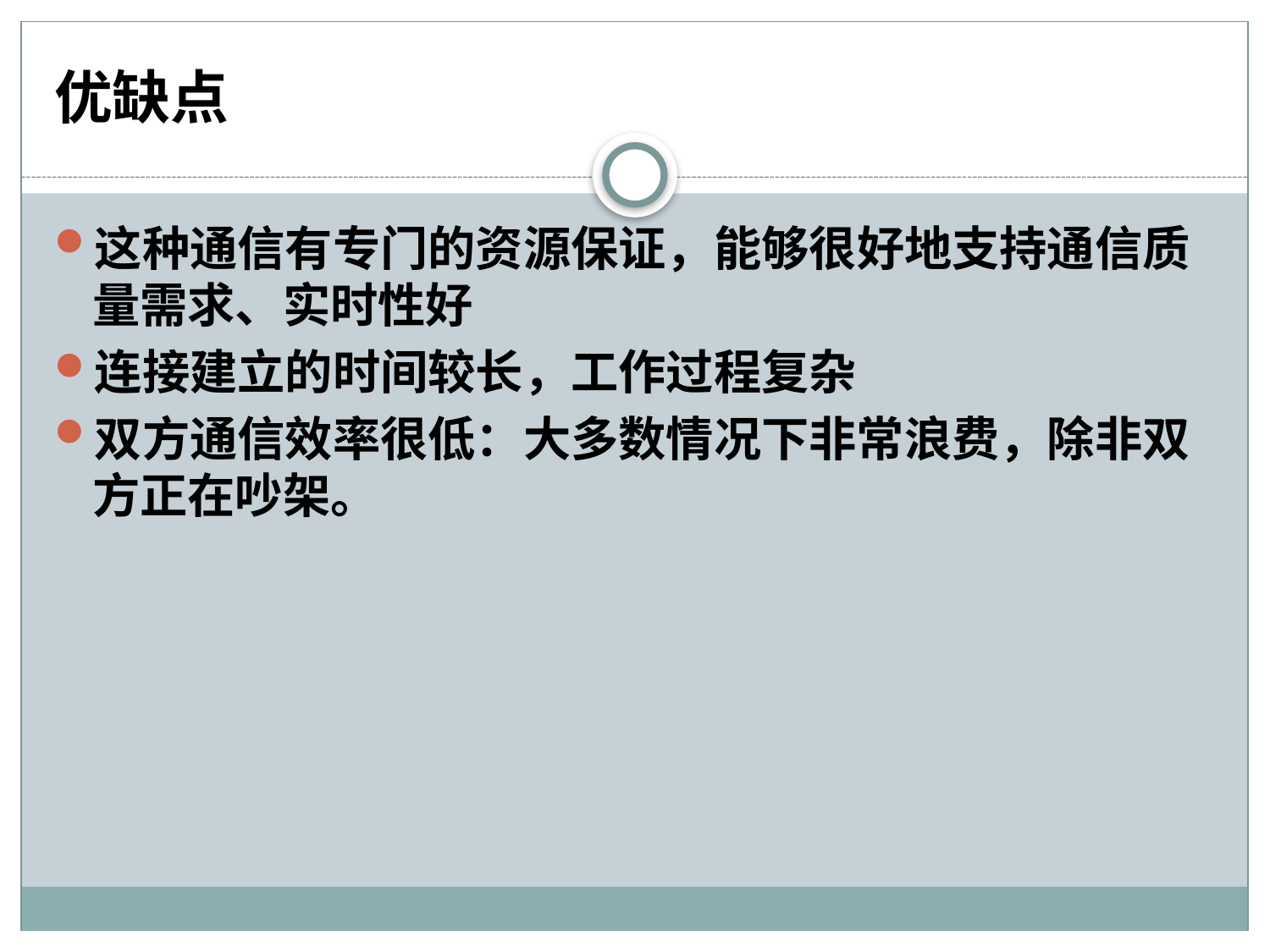

# 优缺点
这种通信有专门的资源保证，能够很好地支持通信质量需求、实时性好
连接建立的时间较长，工作过程复杂
双方通信效率很低：大多数情况下非常浪费，除非双方正在吵架。